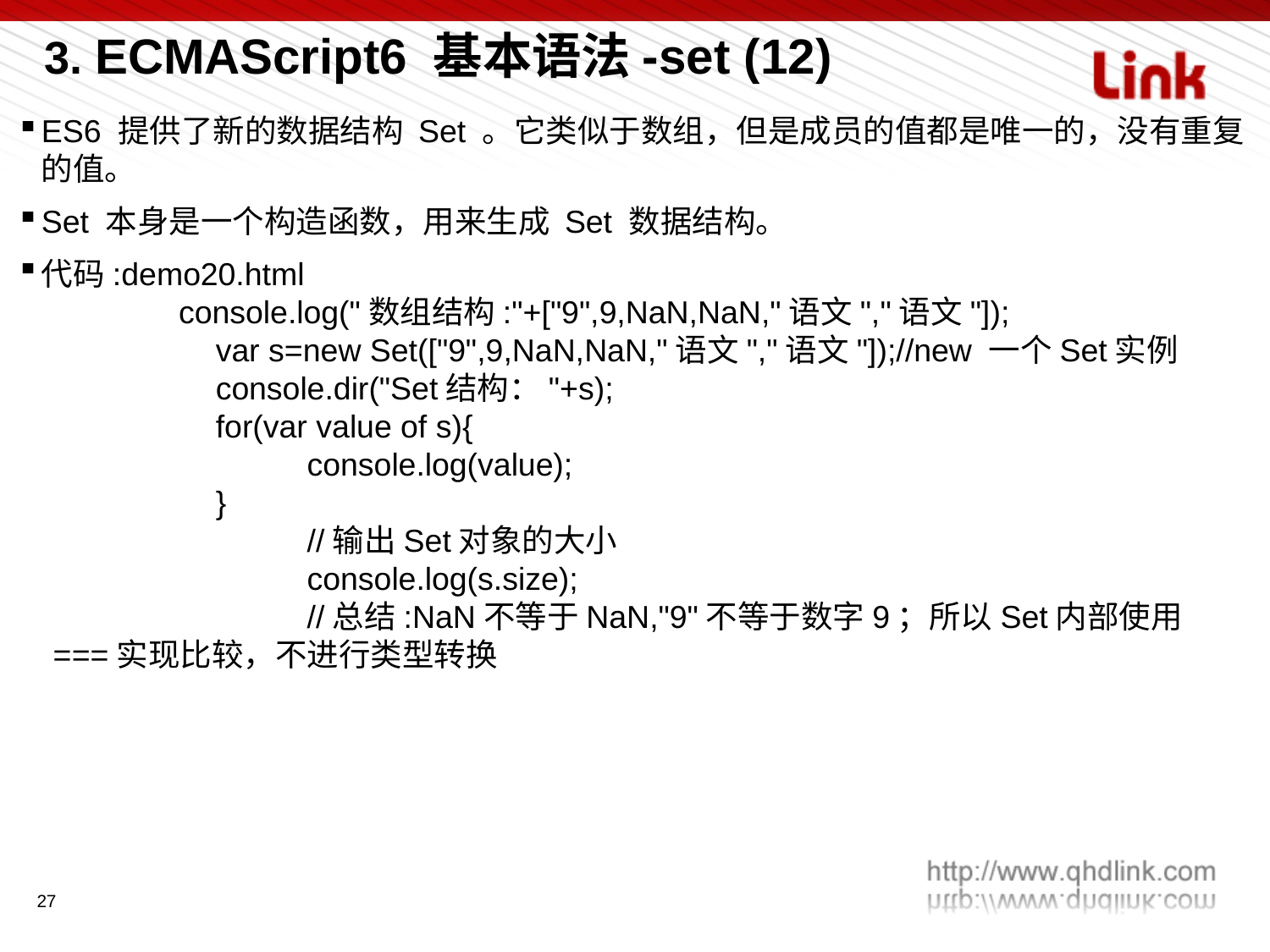

3. ECMAScript6 基本语法-set (12)
ES6 提供了新的数据结构 Set 。它类似于数组，但是成员的值都是唯一的，没有重复的值。
Set 本身是一个构造函数，用来生成 Set 数据结构。
代码:demo20.html
       console.log("数组结构:"+["9",9,NaN,NaN,"语文","语文"]);
	    var s=new Set(["9",9,NaN,NaN,"语文","语文"]);//new 一个Set实例
	    console.dir("Set结构："+s);
	    for(var value of s){
	    	console.log(value);
	    }
		//输出Set对象的大小
		console.log(s.size);
		//总结:NaN不等于NaN,"9"不等于数字9；所以Set内部使用===实现比较，不进行类型转换
27